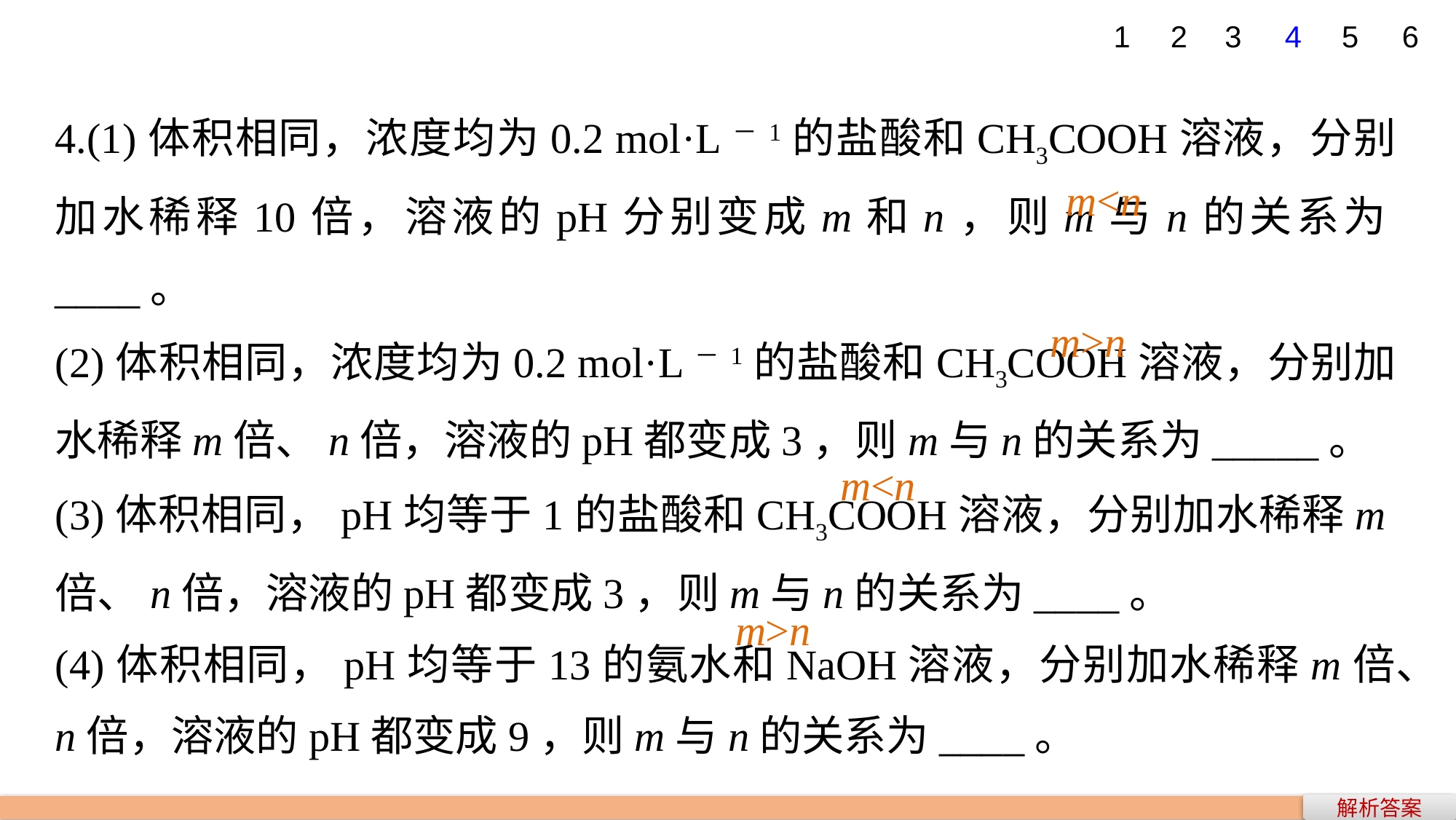

1
2
3
4
5
6
4.(1)体积相同，浓度均为0.2 mol·L－1的盐酸和CH3COOH溶液，分别加水稀释10倍，溶液的pH分别变成m和n，则m与n的关系为____。
(2)体积相同，浓度均为0.2 mol·L－1的盐酸和CH3COOH溶液，分别加水稀释m倍、n倍，溶液的pH都变成3，则m与n的关系为_____。
(3)体积相同，pH均等于1的盐酸和CH3COOH溶液，分别加水稀释m倍、n倍，溶液的pH都变成3，则m与n的关系为____。
(4)体积相同，pH均等于13的氨水和NaOH溶液，分别加水稀释m倍、n倍，溶液的pH都变成9，则m与n的关系为____。
m<n
m>n
m<n
m>n
解析答案